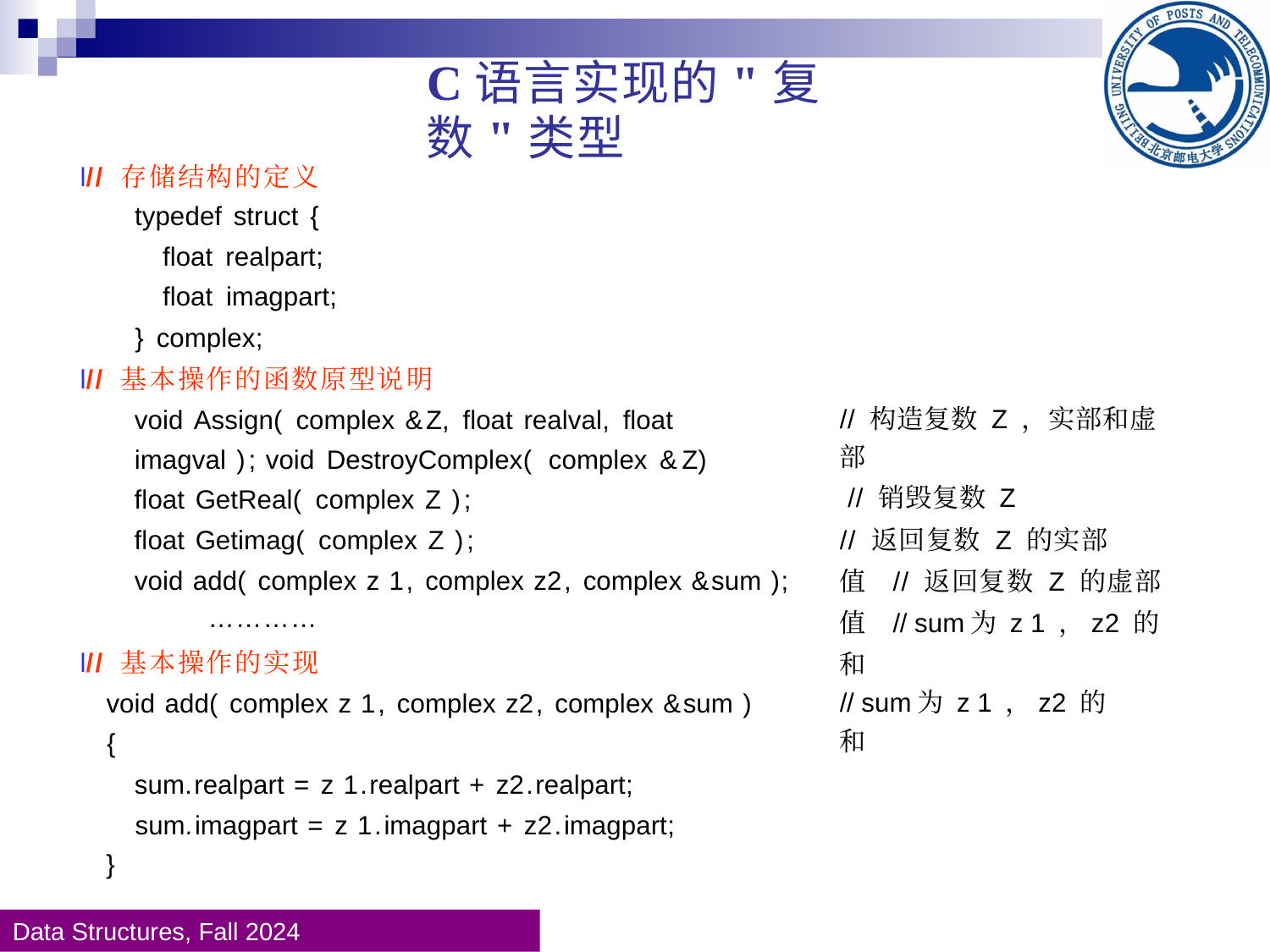

C语言实现的"复数"类型

l// 存储结构的定义
typedef struct {
float realpart;
float imagpart;
} complex;
l// 基本操作的函数原型说明
void Assign( complex &Z, float realval, float imagval ); void DestroyComplex( complex &Z)
float GetReal( complex Z );
float Getimag( complex Z );
void add( complex z 1, complex z2, complex &sum );
…………
l// 基本操作的实现
void add( complex z 1, complex z2, complex &sum )       {
sum.realpart = z 1.realpart + z2.realpart;                        sum.imagpart = z 1.imagpart + z2.imagpart;
}

// 构造复数 Z ，实部和虚部
// 销毁复数 Z
// 返回复数 Z 的实部值   // 返回复数 Z 的虚部值   // sum为 z 1 ，z2 的和

// sum为 z 1 ，z2 的和